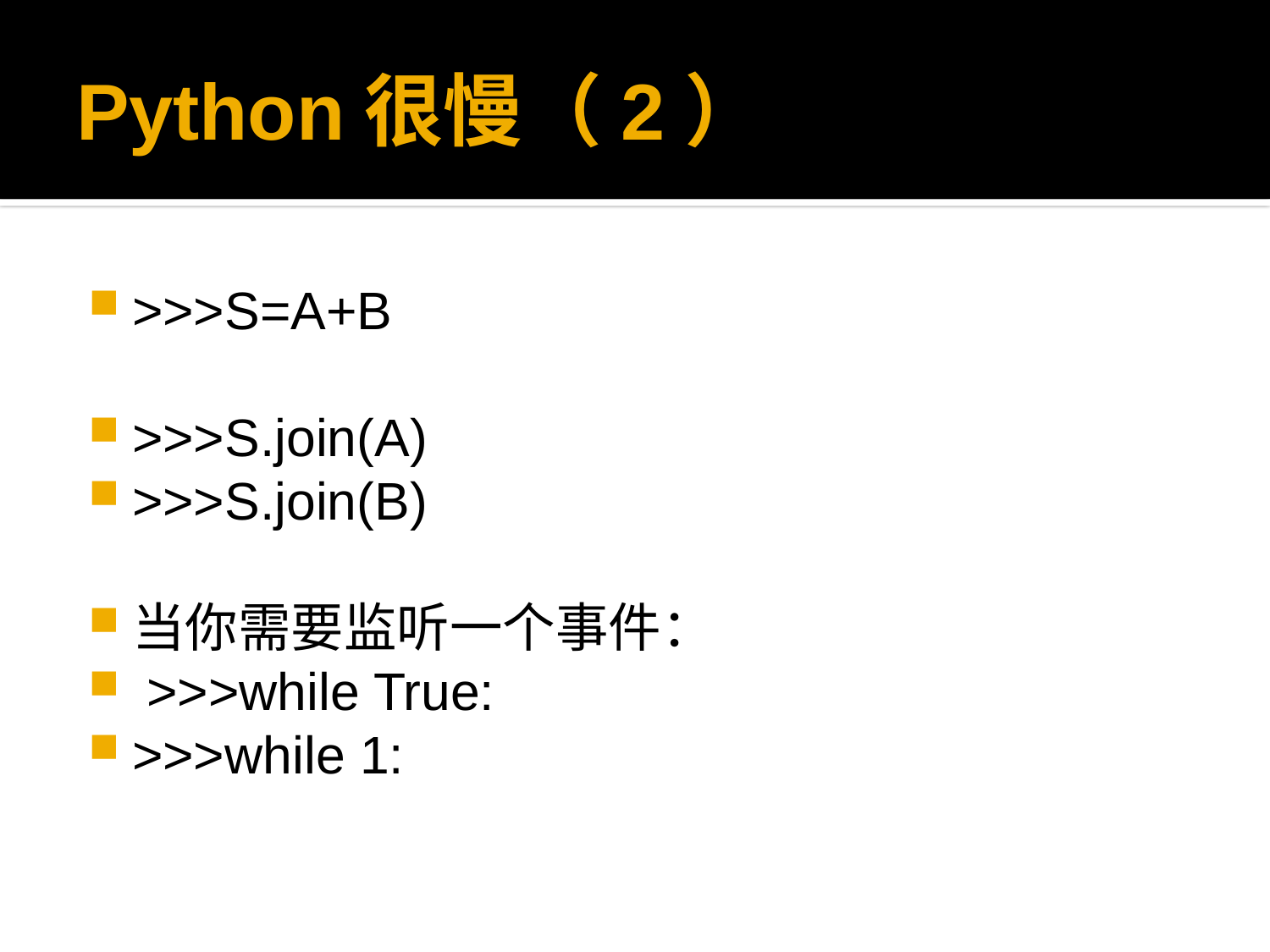

# Python很慢（2）
>>>S=A+B

>>>S.join(A)
>>>S.join(B)

当你需要监听一个事件：
 >>>while True:
>>>while 1: